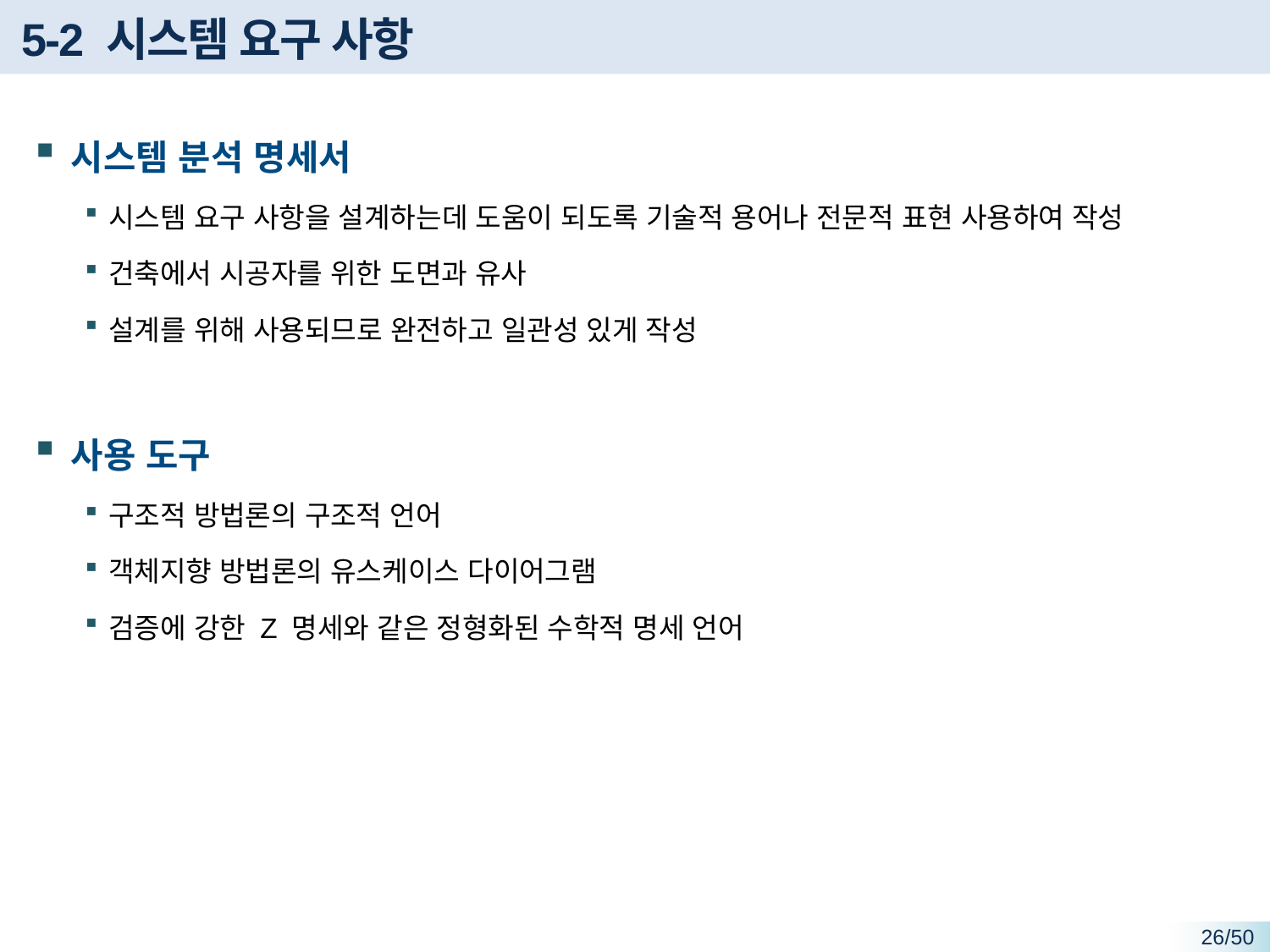

# 5-2 시스템 요구 사항
시스템 분석 명세서
시스템 요구 사항을 설계하는데 도움이 되도록 기술적 용어나 전문적 표현 사용하여 작성
건축에서 시공자를 위한 도면과 유사
설계를 위해 사용되므로 완전하고 일관성 있게 작성

사용 도구
구조적 방법론의 구조적 언어
객체지향 방법론의 유스케이스 다이어그램
검증에 강한 Z 명세와 같은 정형화된 수학적 명세 언어